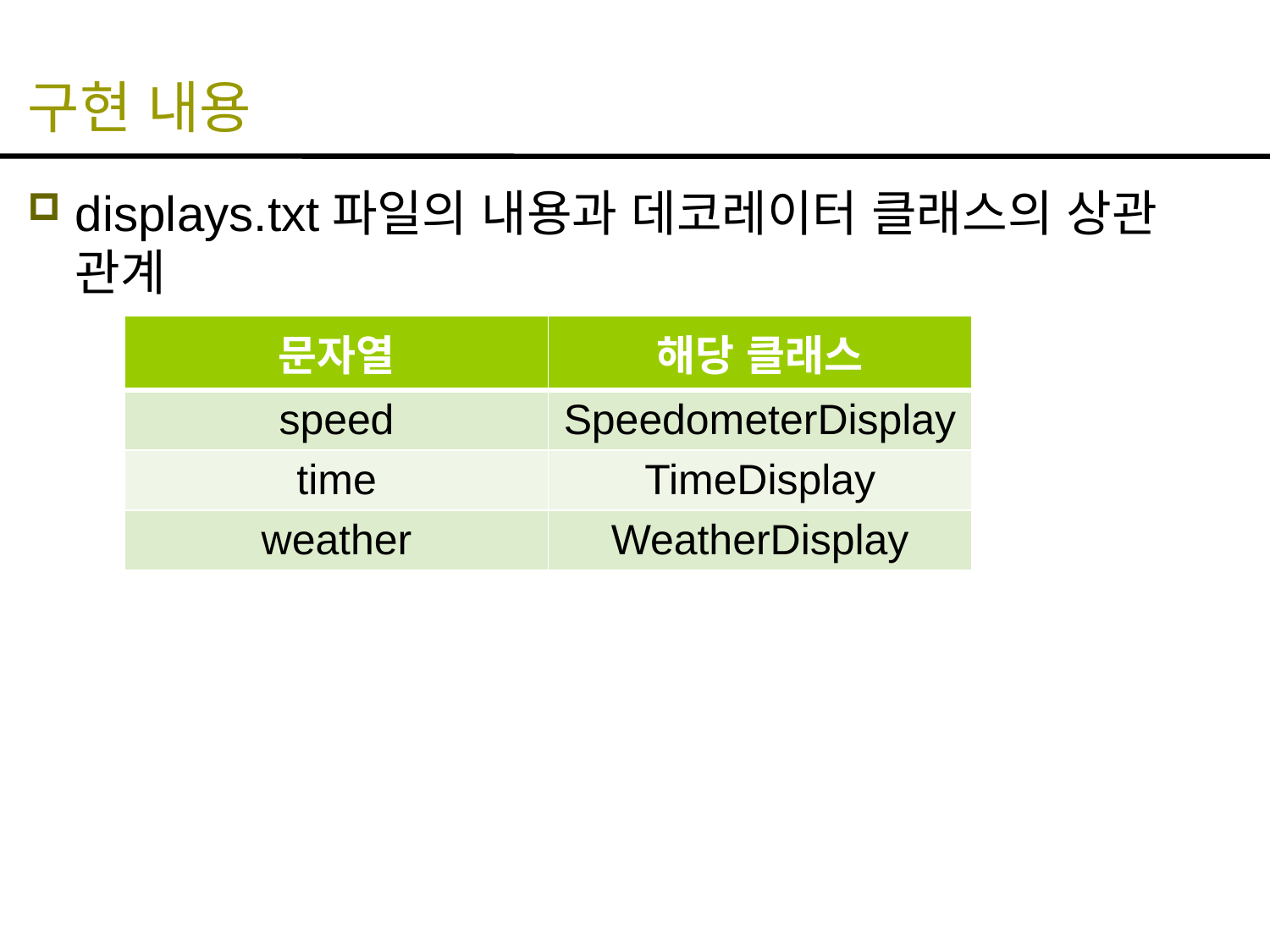

# 구현 내용
displays.txt파일의 내용과 데코레이터 클래스의 상관 관계

| 문자열 | 해당 클래스 |
| --- | --- |
| speed | SpeedometerDisplay |
| time | TimeDisplay |
| weather | WeatherDisplay |